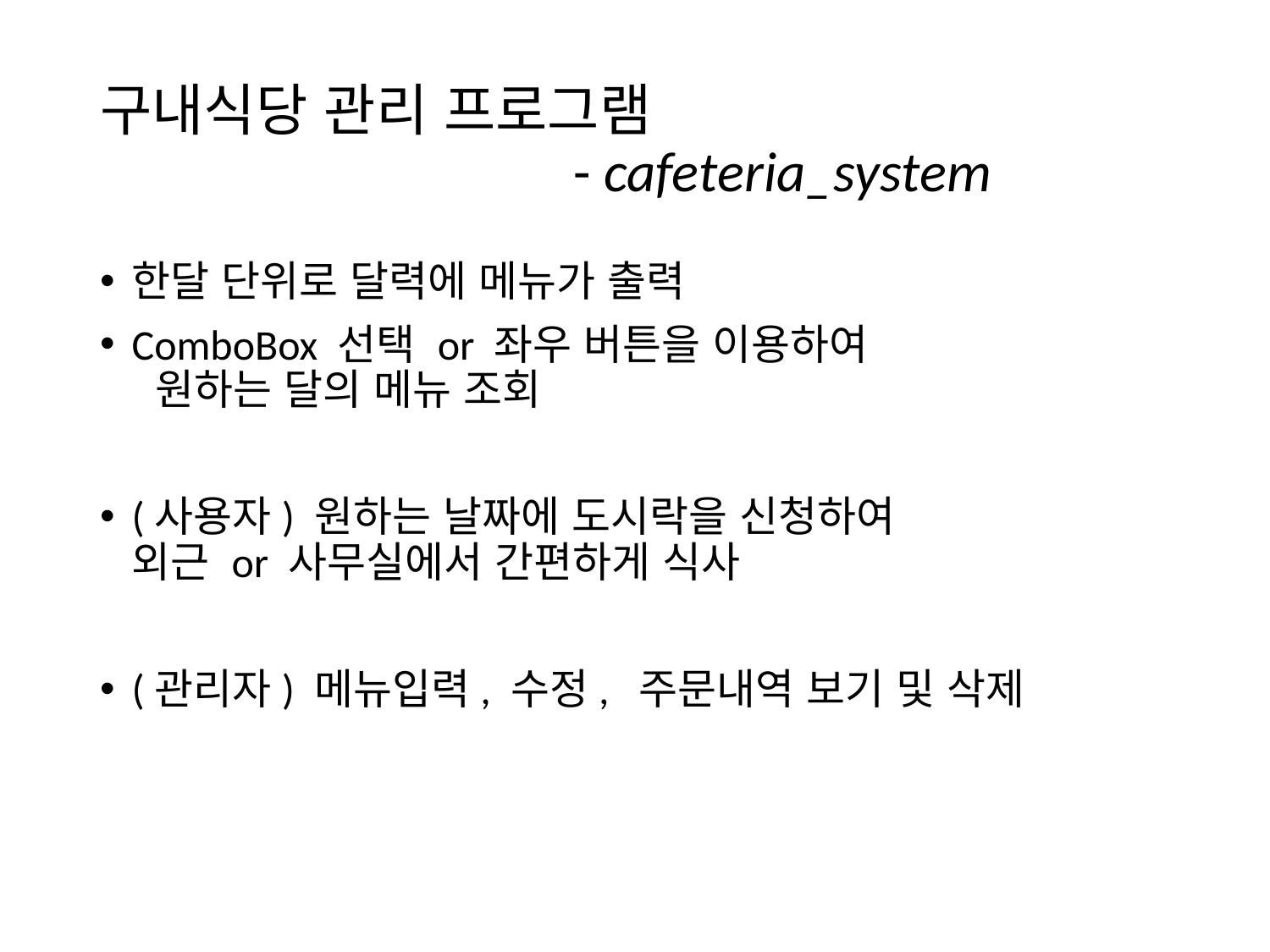

# 구내식당 관리 프로그램 - cafeteria_system
한달 단위로 달력에 메뉴가 출력
ComboBox 선택 or 좌우 버튼을 이용하여                            원하는 달의 메뉴 조회

(사용자) 원하는 날짜에 도시락을 신청하여                       외근 or 사무실에서 간편하게 식사

(관리자) 메뉴입력, 수정,  주문내역 보기 및 삭제